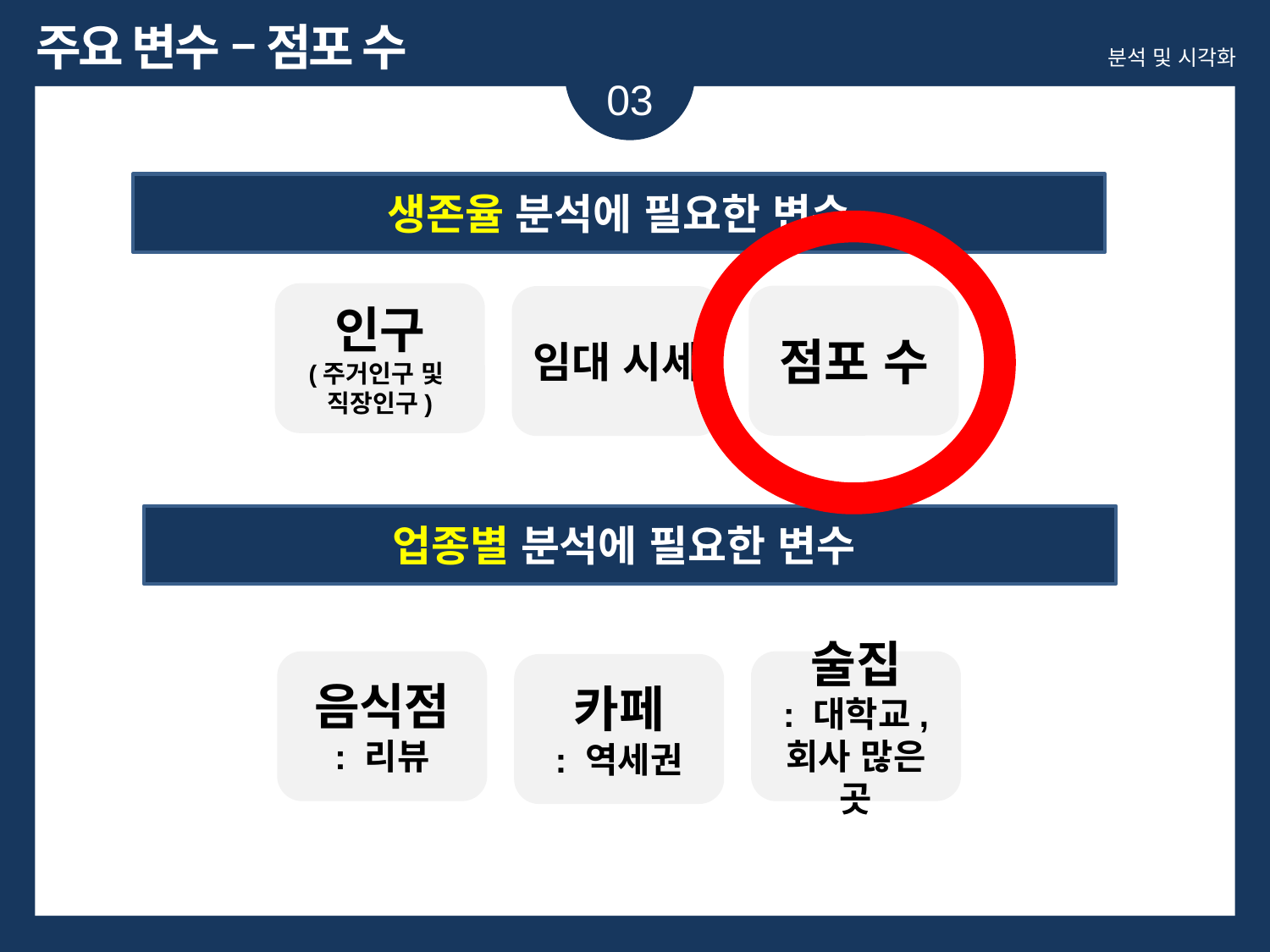

주요 변수 – 점포 수

분석 및 시각화
03

생존율 분석에 필요한 변수

인구
(주거인구 및
직장인구)
점포 수
임대 시세
업종별 분석에 필요한 변수
음식점
: 리뷰
술집
: 대학교, 회사 많은 곳
카페
: 역세권